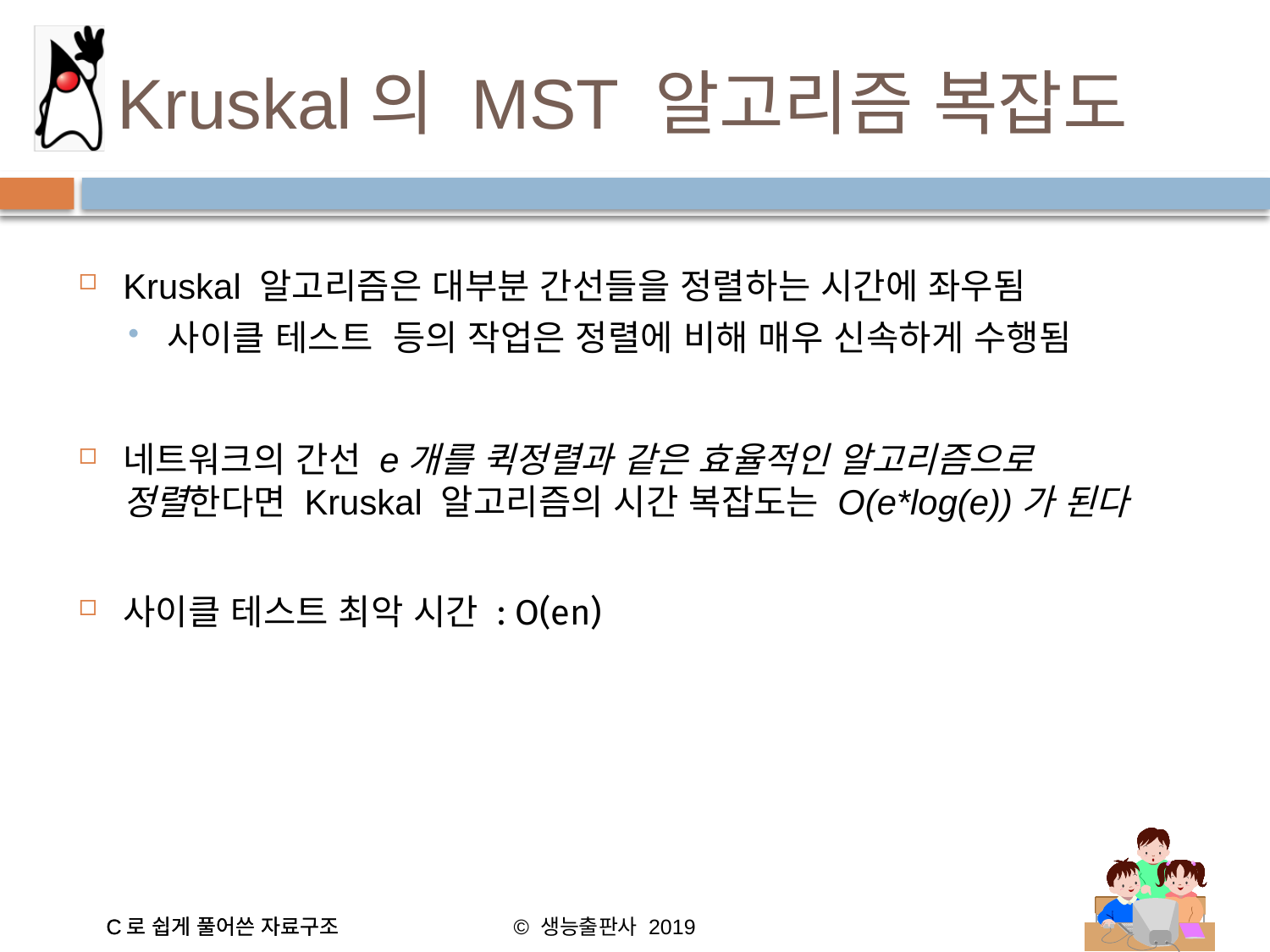

# Kruskal의 MST 알고리즘 복잡도
Kruskal 알고리즘은 대부분 간선들을 정렬하는 시간에 좌우됨
사이클 테스트  등의 작업은 정렬에 비해 매우 신속하게 수행됨

네트워크의 간선 e개를 퀵정렬과 같은 효율적인 알고리즘으로 정렬한다면 Kruskal 알고리즘의 시간 복잡도는 O(e*log(e))가 된다

사이클 테스트 최악 시간 : O(en)